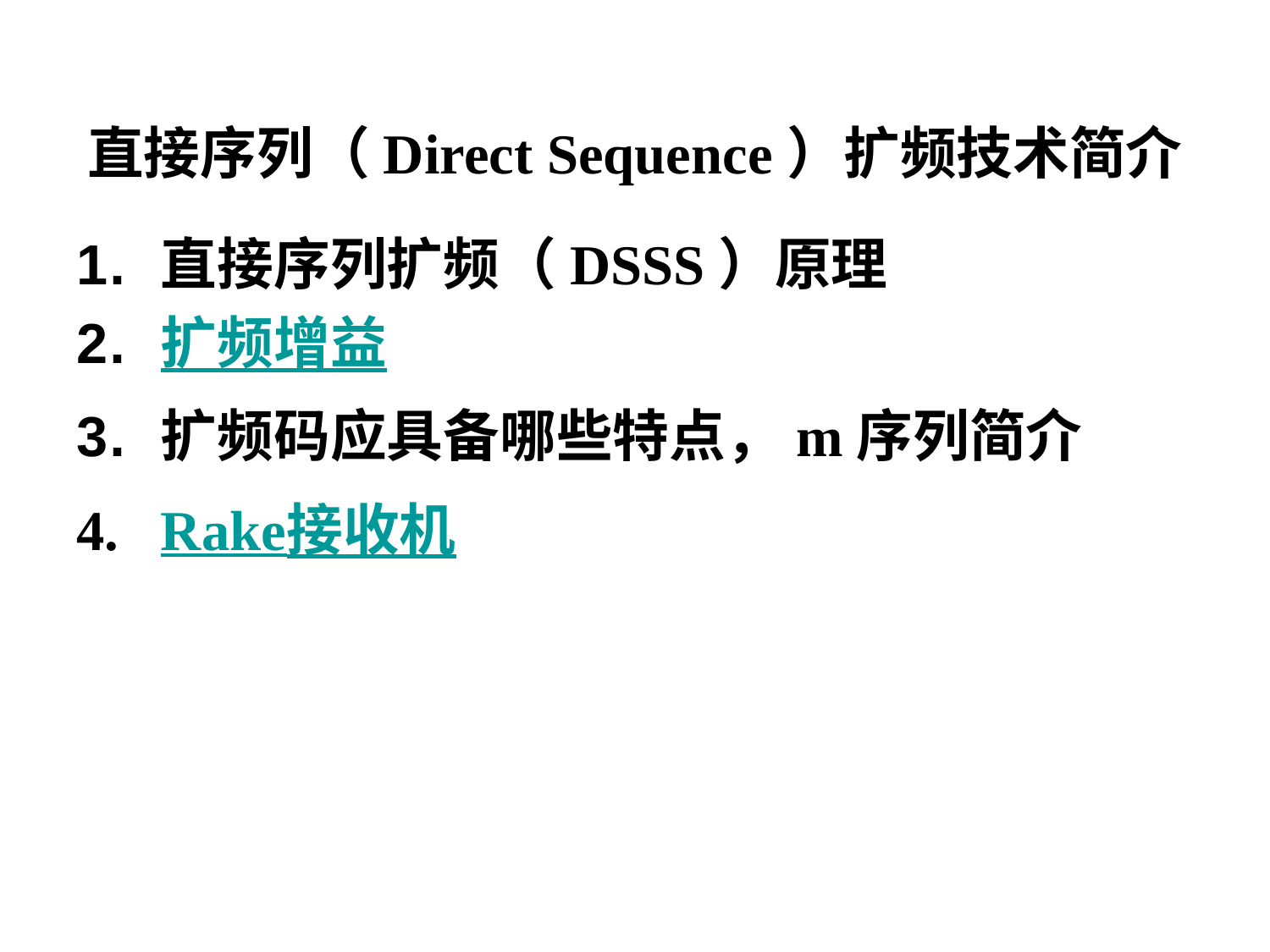

# 直接序列（Direct Sequence）扩频技术简介
直接序列扩频（DSSS）原理
扩频增益
扩频码应具备哪些特点，m序列简介
Rake接收机